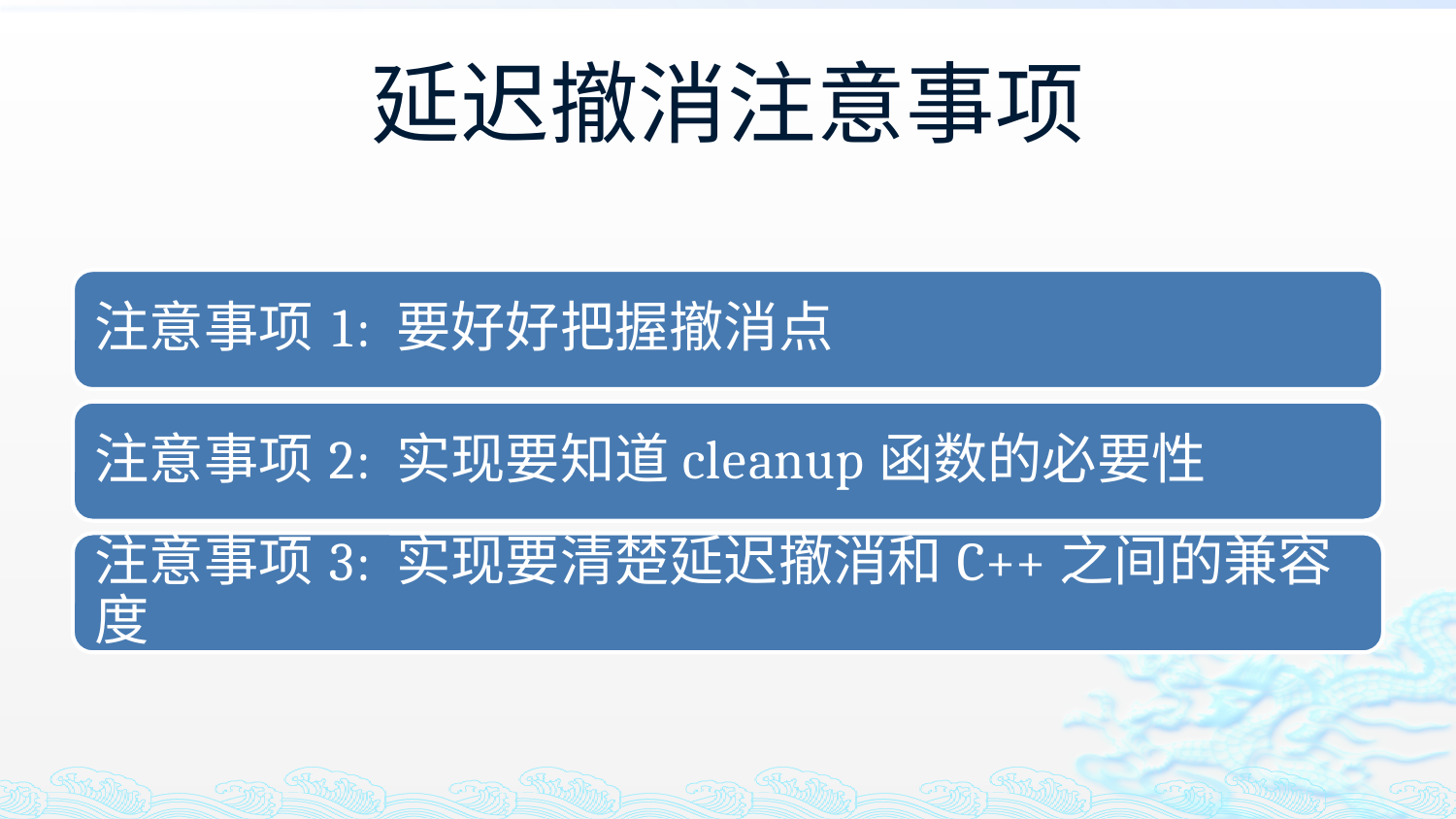

# 延迟撤消注意事项
注意事项1: 要好好把握撤消点
注意事项2: 实现要知道cleanup函数的必要性
注意事项3: 实现要清楚延迟撤消和C++之间的兼容度